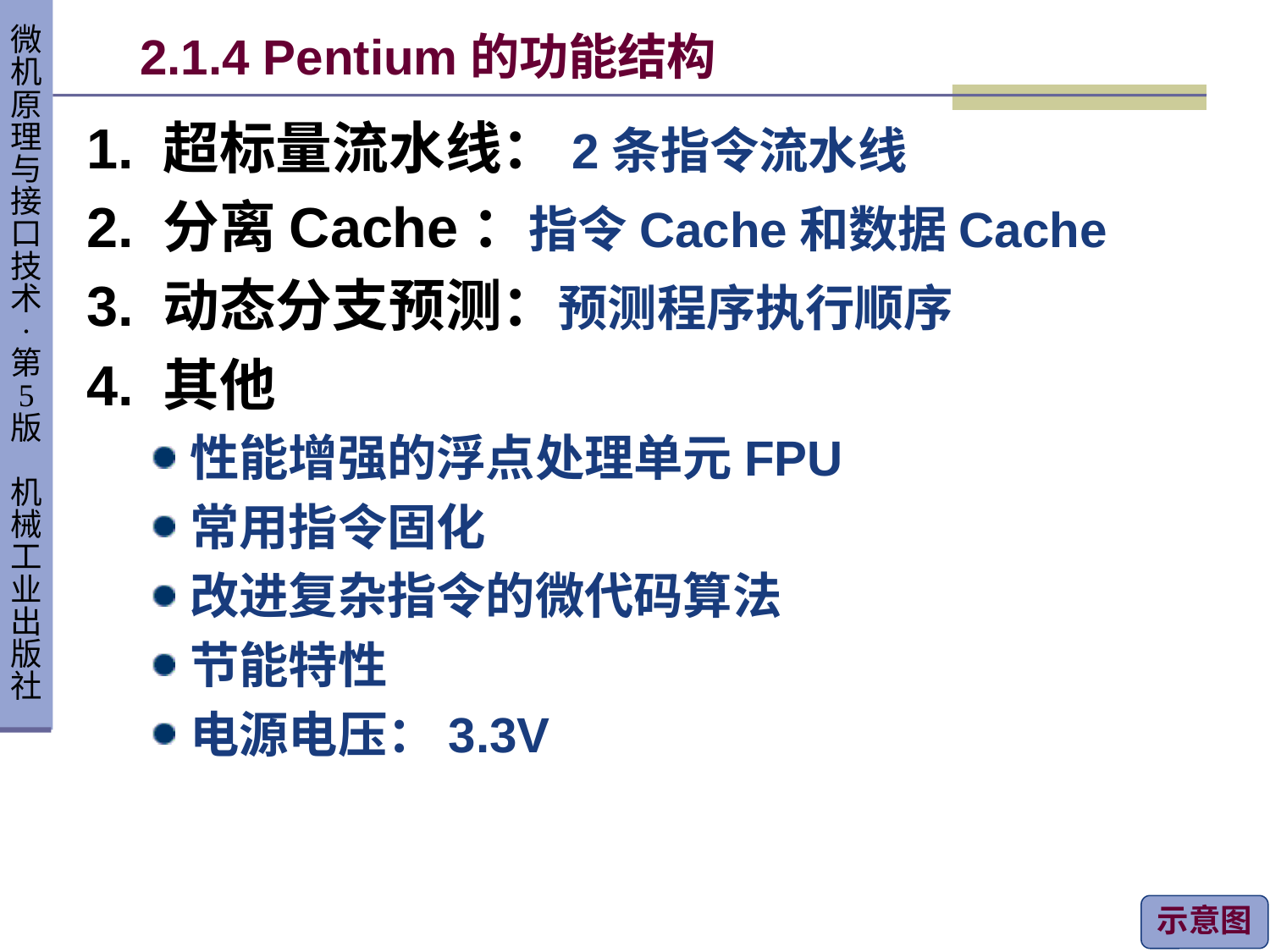

# 2.1.4 Pentium的功能结构
1. 超标量流水线：2条指令流水线
2. 分离Cache：指令Cache和数据Cache
3. 动态分支预测：预测程序执行顺序
4. 其他
性能增强的浮点处理单元FPU
常用指令固化
改进复杂指令的微代码算法
节能特性
电源电压：3.3V
示意图